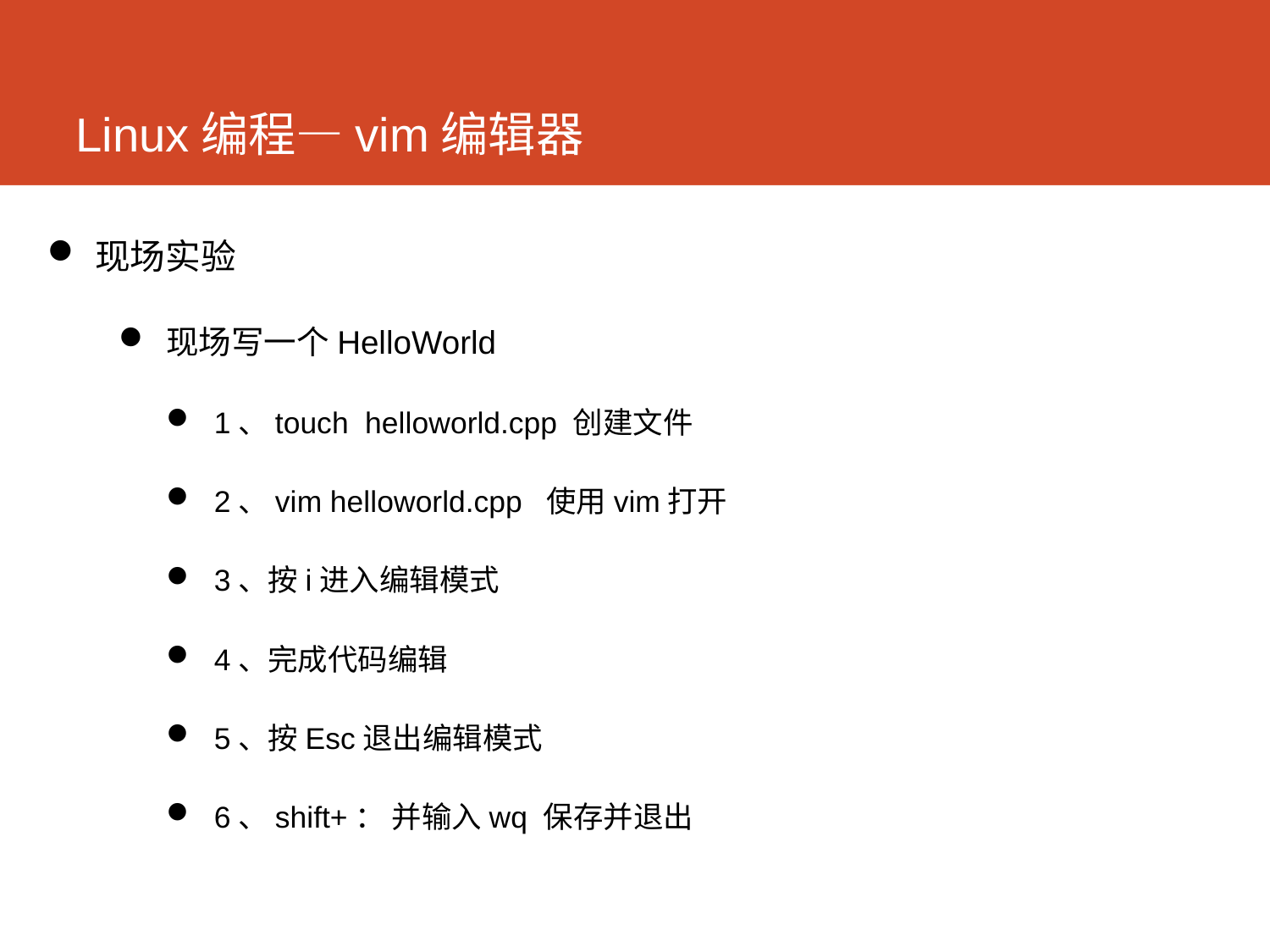

# Linux编程—vim编辑器
现场实验
现场写一个HelloWorld
1、touch  helloworld.cpp 创建文件
2、vim helloworld.cpp  使用vim打开
3、按i进入编辑模式
4、完成代码编辑
5、按Esc退出编辑模式
6、shift+： 并输入wq 保存并退出